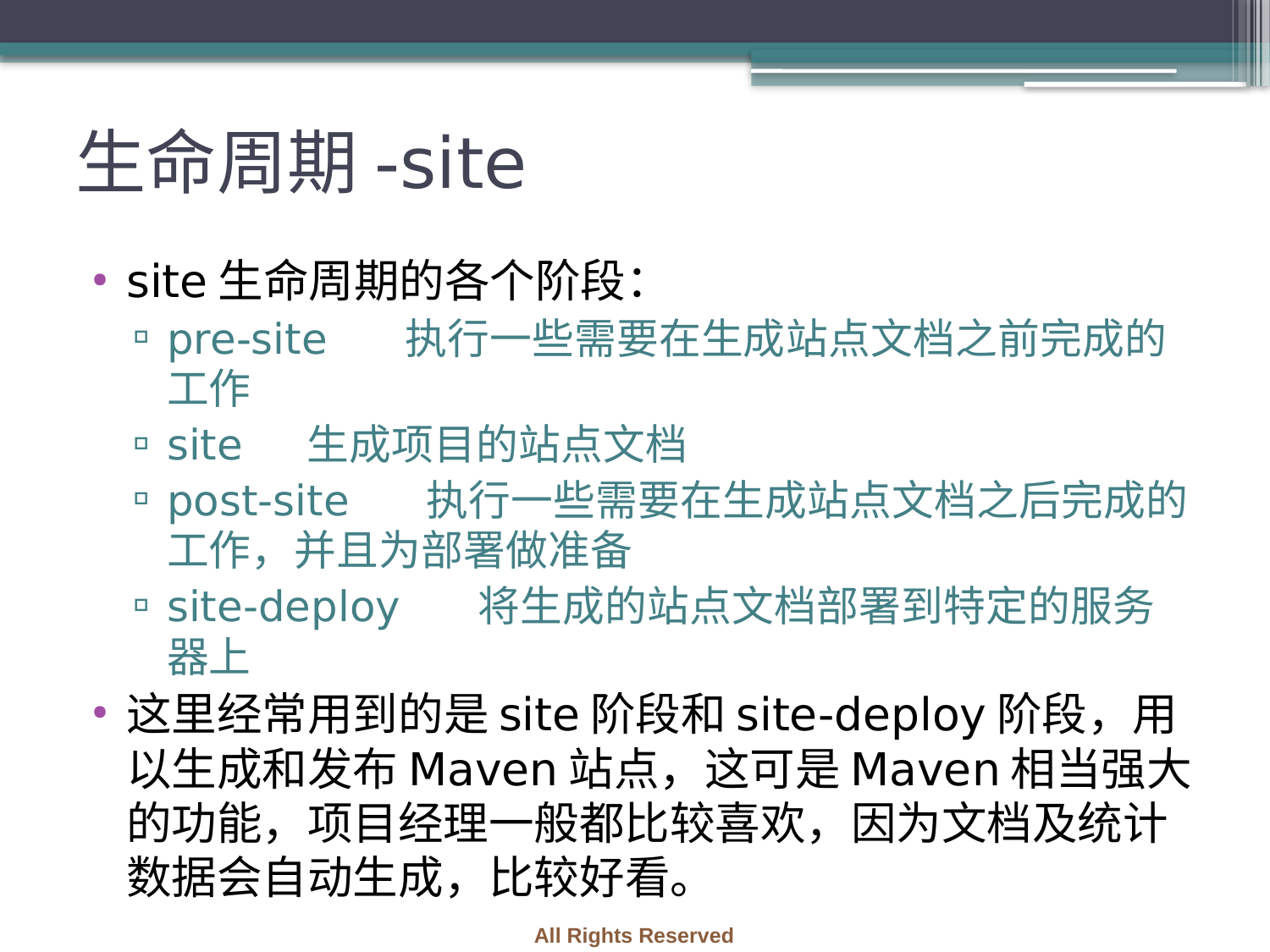

# 生命周期-site
site生命周期的各个阶段：
pre-site     执行一些需要在生成站点文档之前完成的工作
site    生成项目的站点文档
post-site     执行一些需要在生成站点文档之后完成的工作，并且为部署做准备
site-deploy     将生成的站点文档部署到特定的服务器上
这里经常用到的是site阶段和site-deploy阶段，用以生成和发布Maven站点，这可是Maven相当强大的功能，项目经理一般都比较喜欢，因为文档及统计数据会自动生成，比较好看。